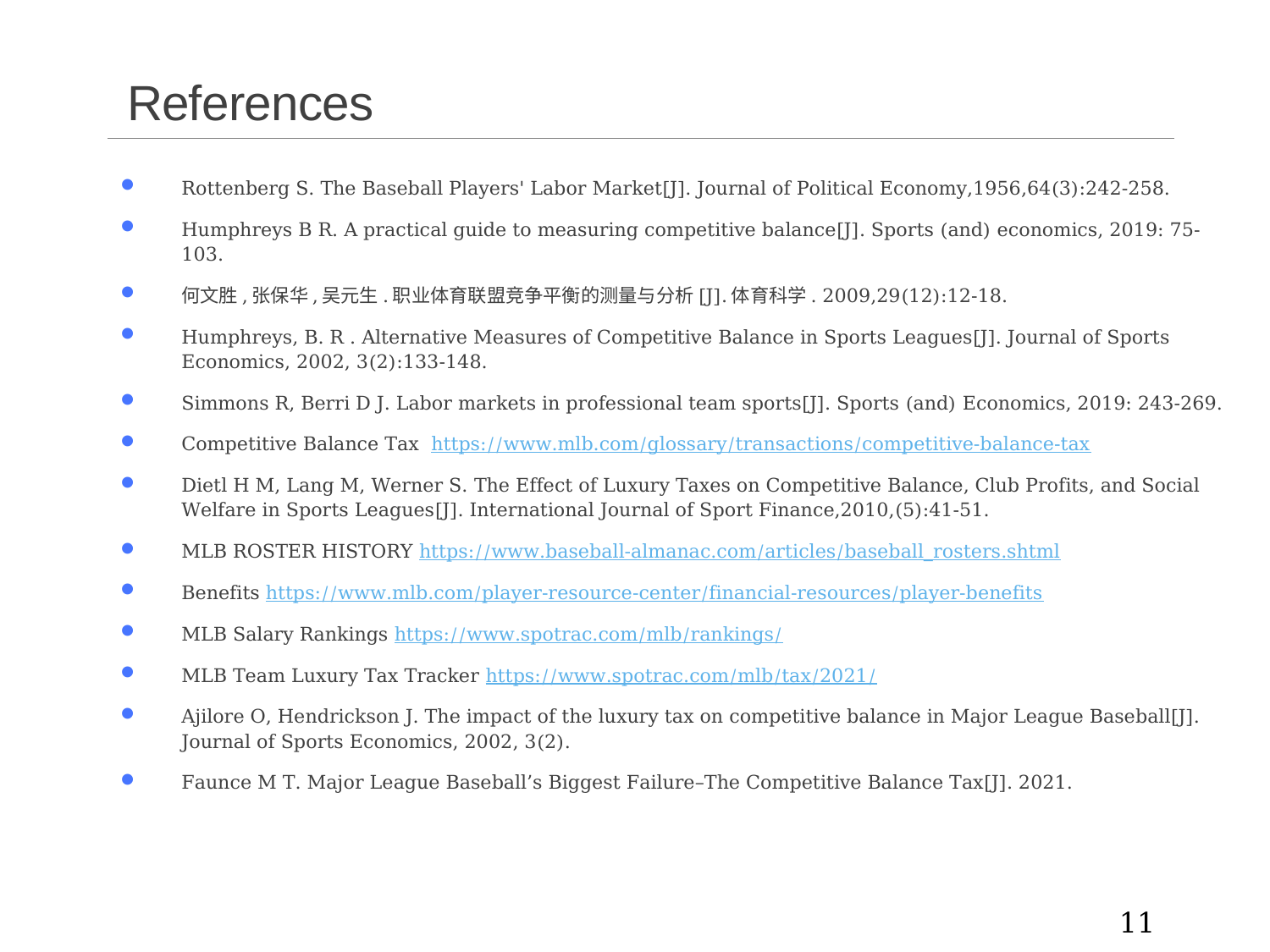

# References
Rottenberg S. The Baseball Players' Labor Market[J]. Journal of Political Economy,1956,64(3):242-258.
Humphreys B R. A practical guide to measuring competitive balance[J]. Sports (and) economics, 2019: 75-103.
何文胜,张保华,吴元生.职业体育联盟竞争平衡的测量与分析[J].体育科学. 2009,29(12):12-18.
Humphreys, B. R . Alternative Measures of Competitive Balance in Sports Leagues[J]. Journal of Sports Economics, 2002, 3(2):133-148.
Simmons R, Berri D J. Labor markets in professional team sports[J]. Sports (and) Economics, 2019: 243-269.
Competitive Balance Tax  https://www.mlb.com/glossary/transactions/competitive-balance-tax
Dietl H M, Lang M, Werner S. The Effect of Luxury Taxes on Competitive Balance, Club Profits, and Social Welfare in Sports Leagues[J]. International Journal of Sport Finance,2010,(5):41-51.
MLB ROSTER HISTORY https://www.baseball-almanac.com/articles/baseball_rosters.shtml
Benefits https://www.mlb.com/player-resource-center/financial-resources/player-benefits
MLB Salary Rankings https://www.spotrac.com/mlb/rankings/
MLB Team Luxury Tax Tracker https://www.spotrac.com/mlb/tax/2021/
Ajilore O, Hendrickson J. The impact of the luxury tax on competitive balance in Major League Baseball[J]. Journal of Sports Economics, 2002, 3(2).
Faunce M T. Major League Baseball’s Biggest Failure–The Competitive Balance Tax[J]. 2021.

11